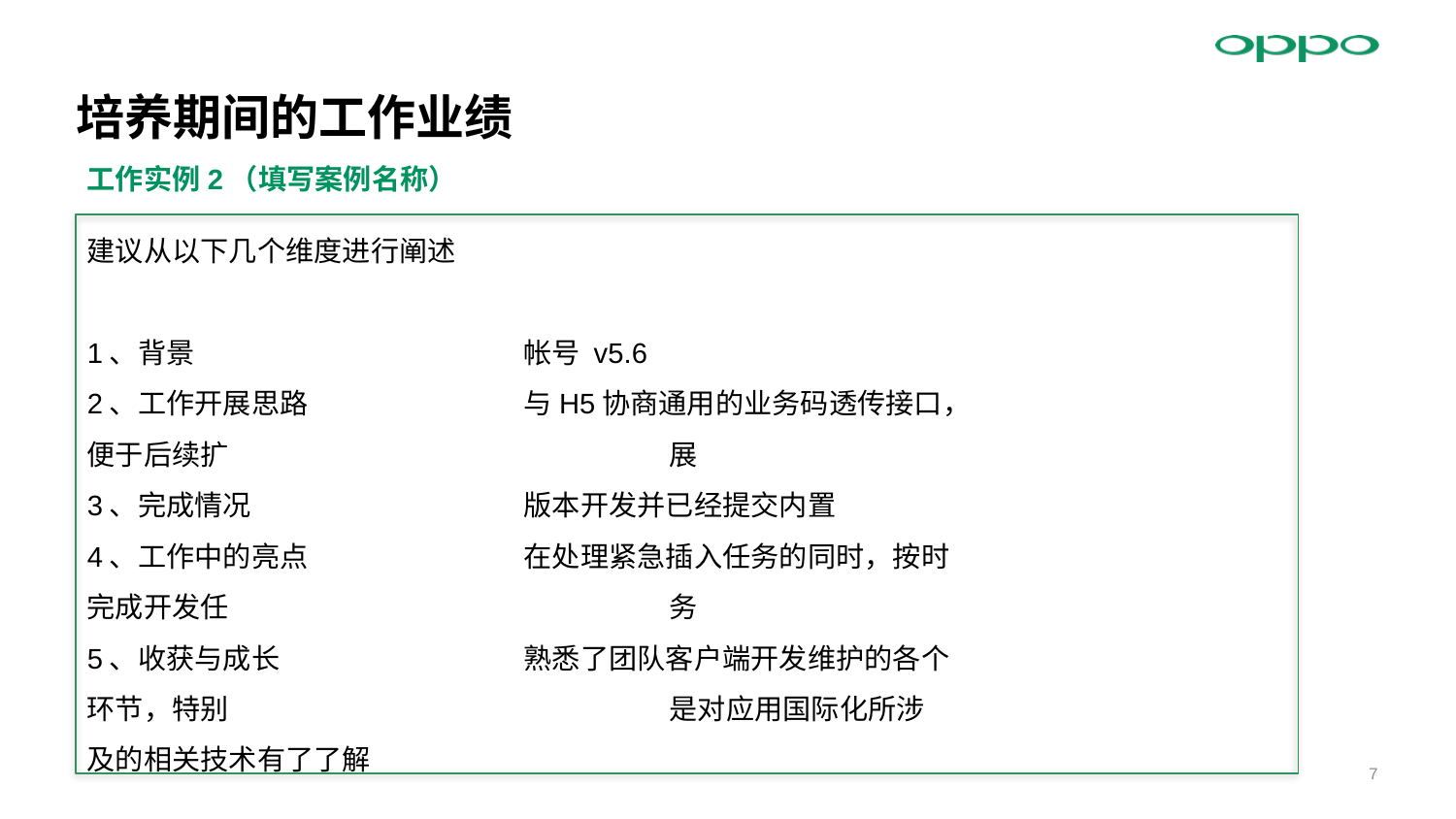

# 培养期间的工作业绩
工作实例2（填写案例名称）

建议从以下几个维度进行阐述

1、背景			帐号 v5.6
2、工作开展思路		与H5协商通用的业务码透传接口，便于后续扩				展
3、完成情况		版本开发并已经提交内置
4、工作中的亮点		在处理紧急插入任务的同时，按时完成开发任				务
5、收获与成长		熟悉了团队客户端开发维护的各个环节，特别				是对应用国际化所涉及的相关技术有了了解